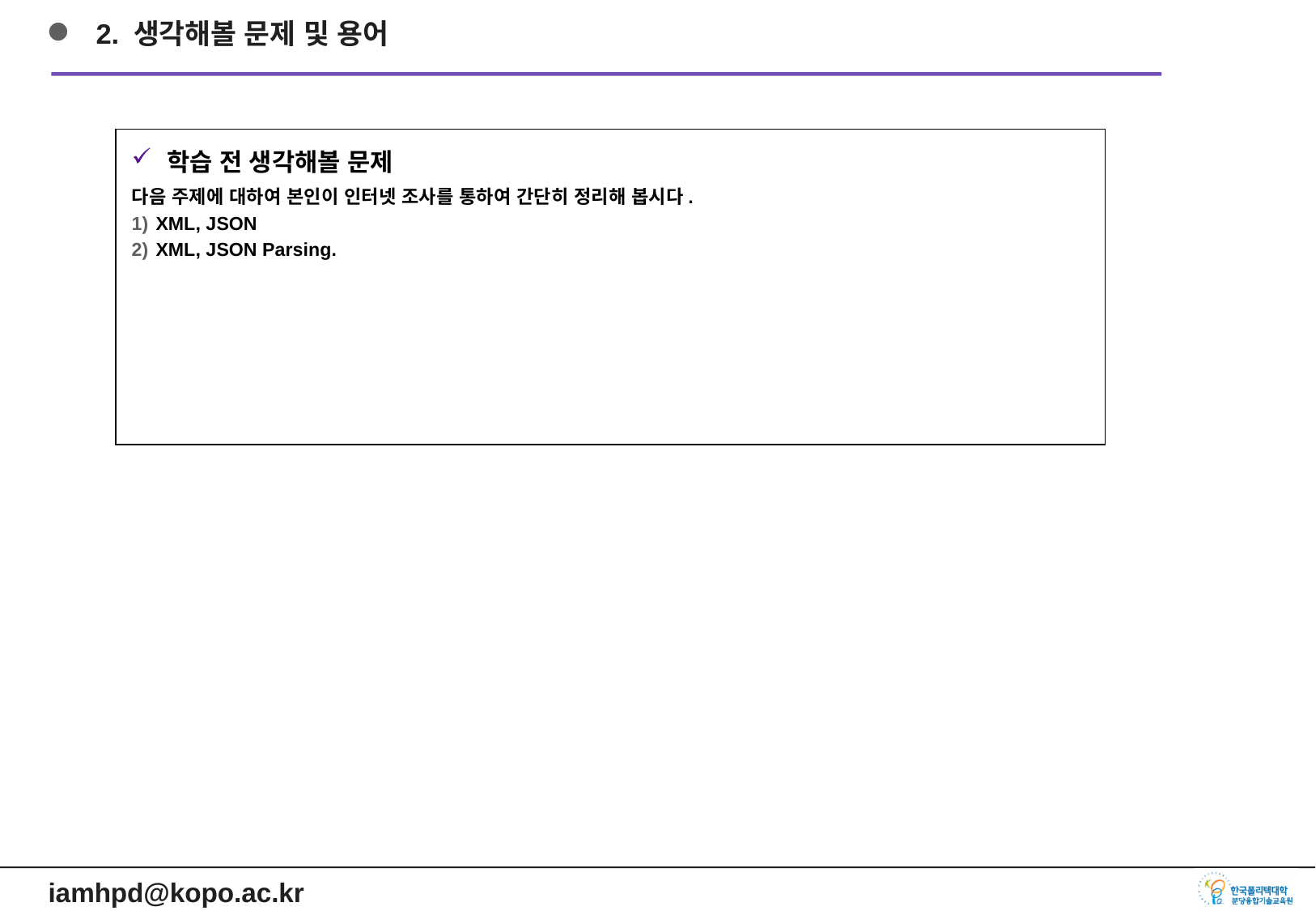

2. 생각해볼 문제 및 용어

학습 전 생각해볼 문제
다음 주제에 대하여 본인이 인터넷 조사를 통하여 간단히 정리해 봅시다.
XML, JSON
XML, JSON Parsing.
4